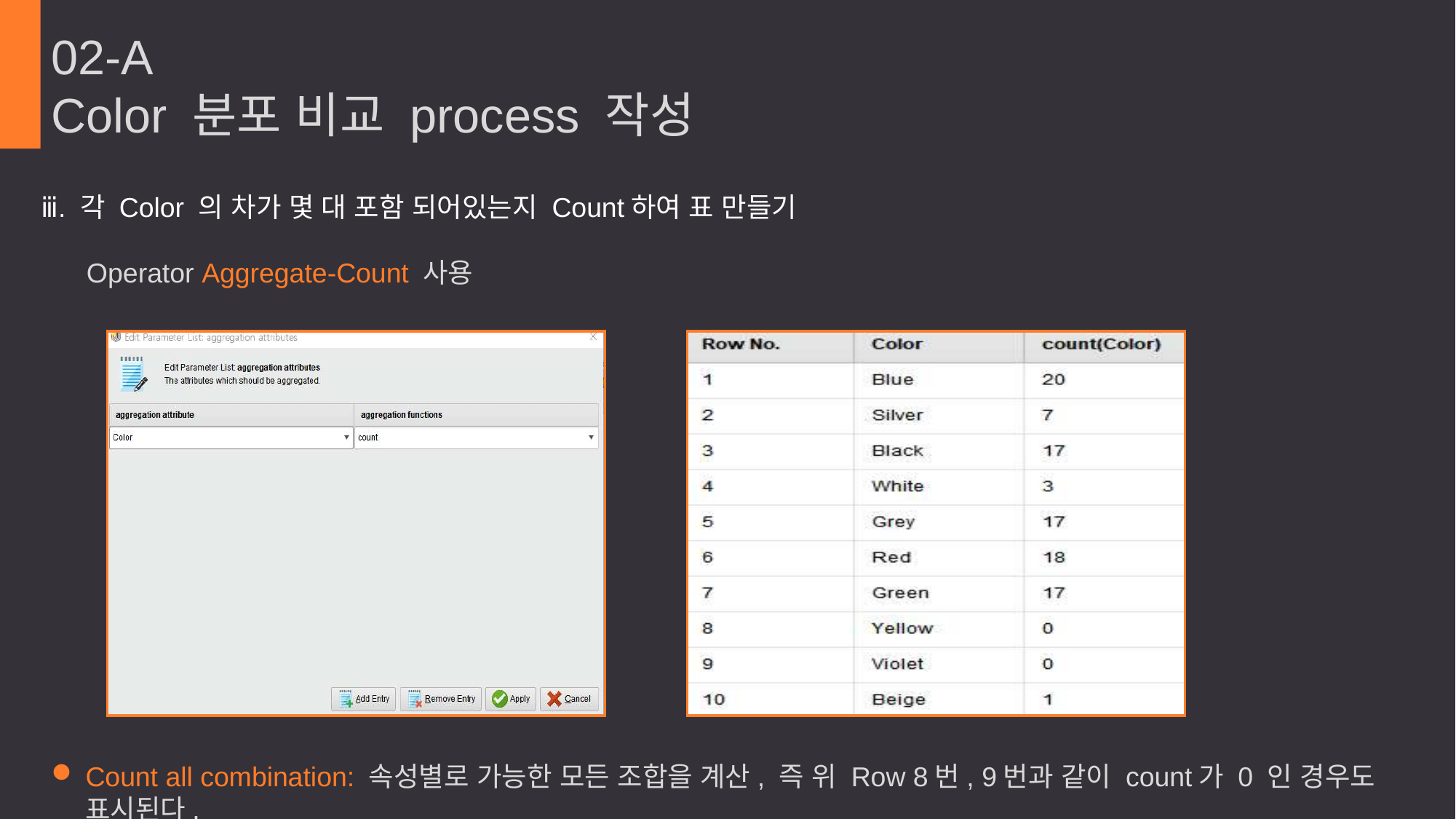

02-A
Color 분포 비교 process 작성
ⅲ. 각 Color 의 차가 몇 대 포함 되어있는지 Count하여 표 만들기

      Operator Aggregate-Count 사용

Count all combination: 속성별로 가능한 모든 조합을 계산, 즉 위 Row 8번, 9번과 같이 count가 0 인 경우도 표시된다.